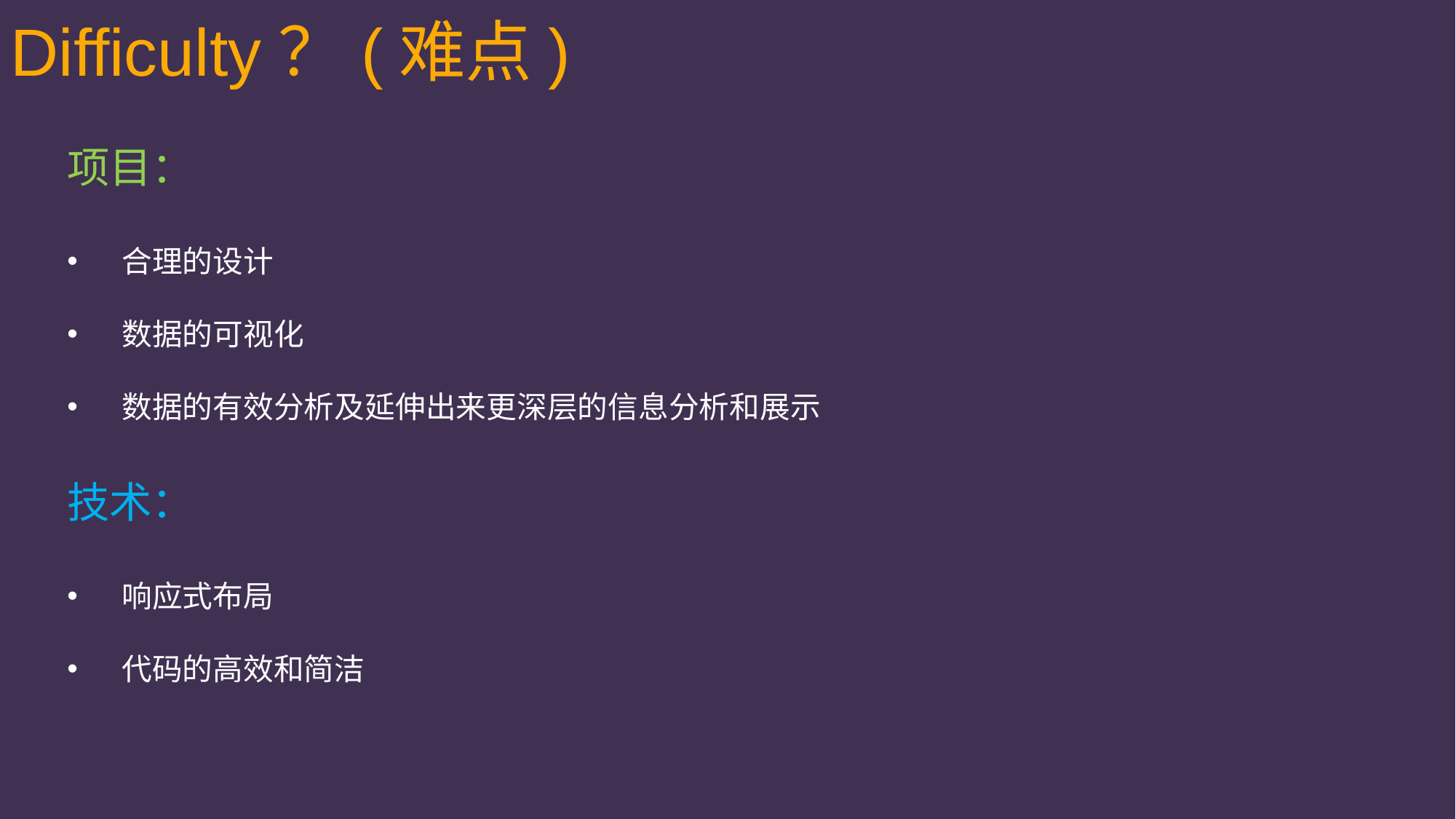

Difficulty？(难点)
项目：

合理的设计

数据的可视化

数据的有效分析及延伸出来更深层的信息分析和展示

技术：

响应式布局

代码的高效和简洁